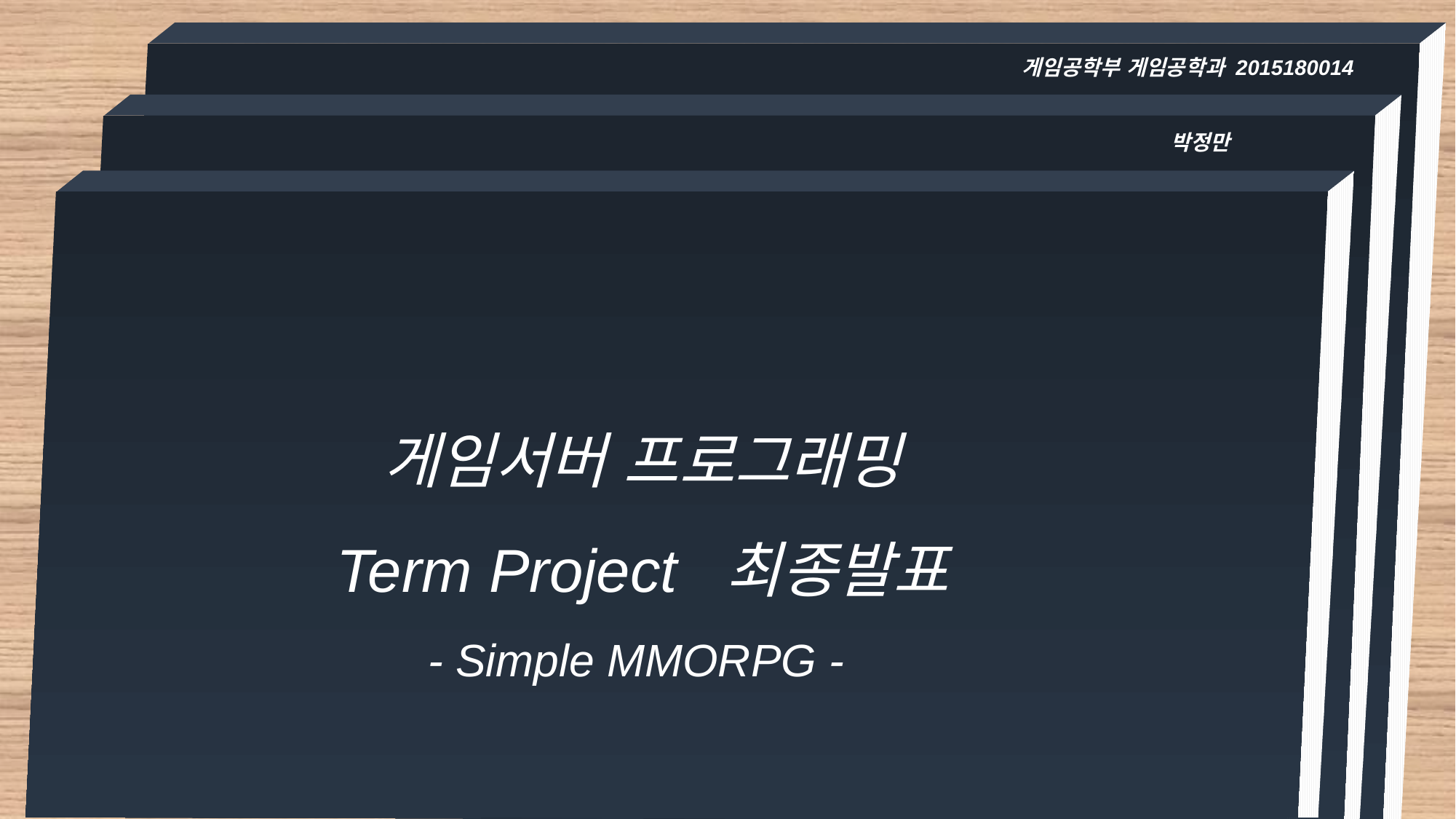

게임공학부 게임공학과 2015180014

박정만

게임서버 프로그래밍 Term Project  최종발표
- Simple MMORPG -